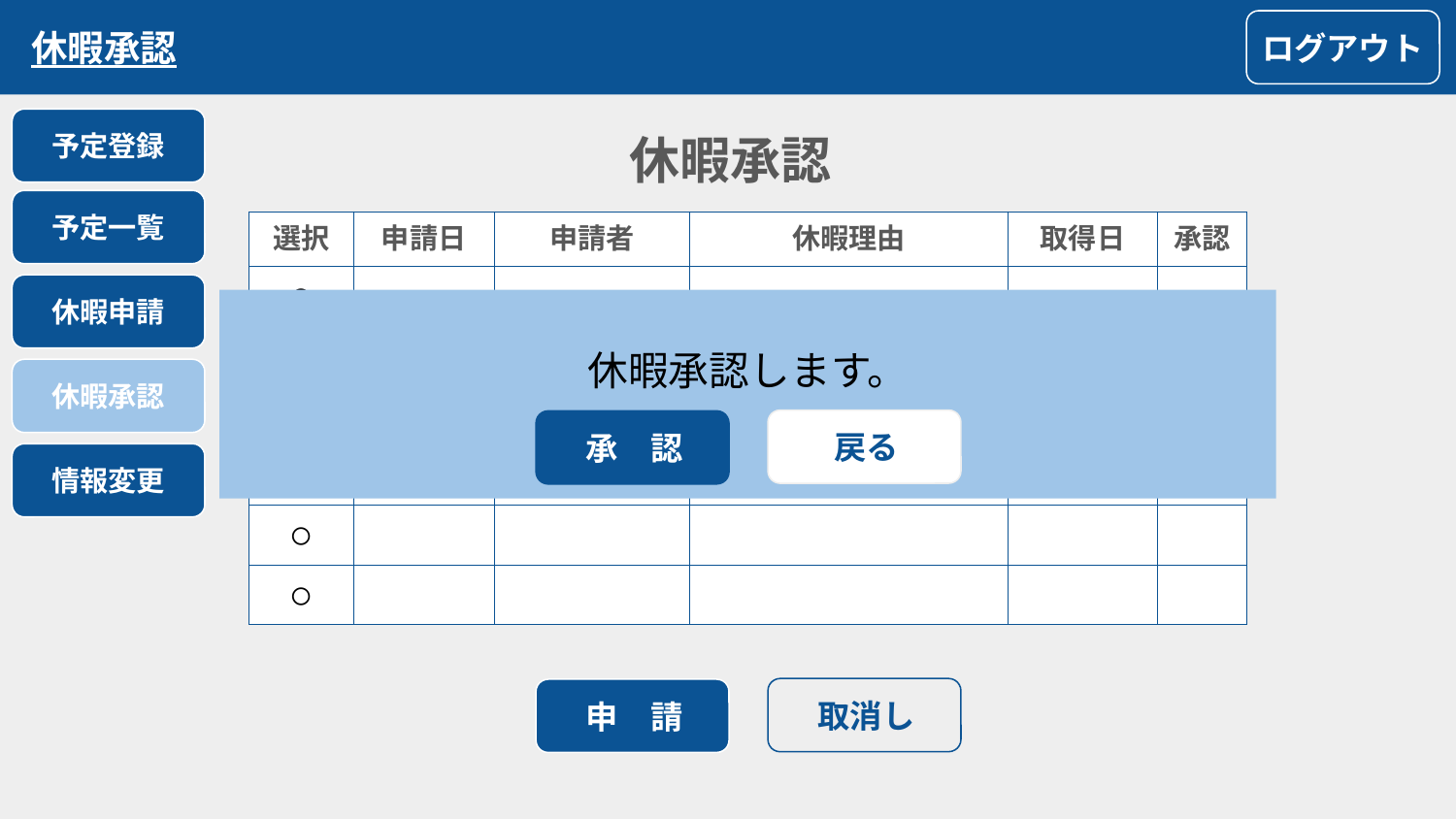

休暇承認

ログアウト

予定登録
休暇承認

予定一覧
| 選択 | 申請日 | 申請者 | 休暇理由 | 取得日 | 承認 |
| --- | --- | --- | --- | --- | --- |
| ○ |  |  |  |  |  |
| ○ |  |  |  |  |  |
| ○ |  |  |  |  |  |
| ○ |  |  |  |  |  |
| ○ |  |  |  |  |  |
| ○ |  |  |  |  |  |

休暇申請

休暇承認します。

休暇承認

戻る

承　認

情報変更

取消し

申　請